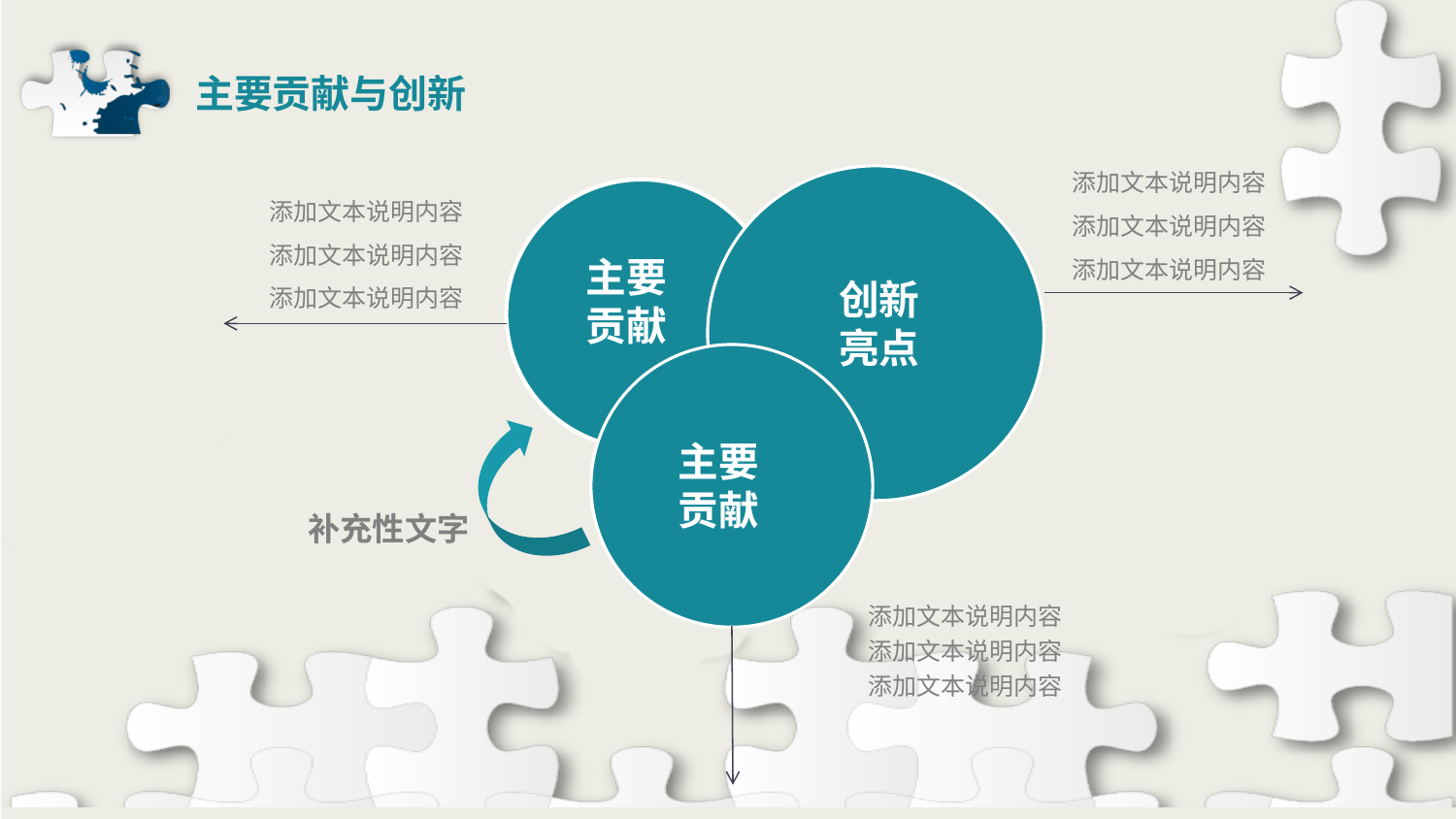

主要贡献与创新
添加文本说明内容添加文本说明内容
添加文本说明内容

添加文本说明内容添加文本说明内容
添加文本说明内容

主要贡献
创新亮点

主要贡献
补充性文字
添加文本说明内容
添加文本说明内容
添加文本说明内容